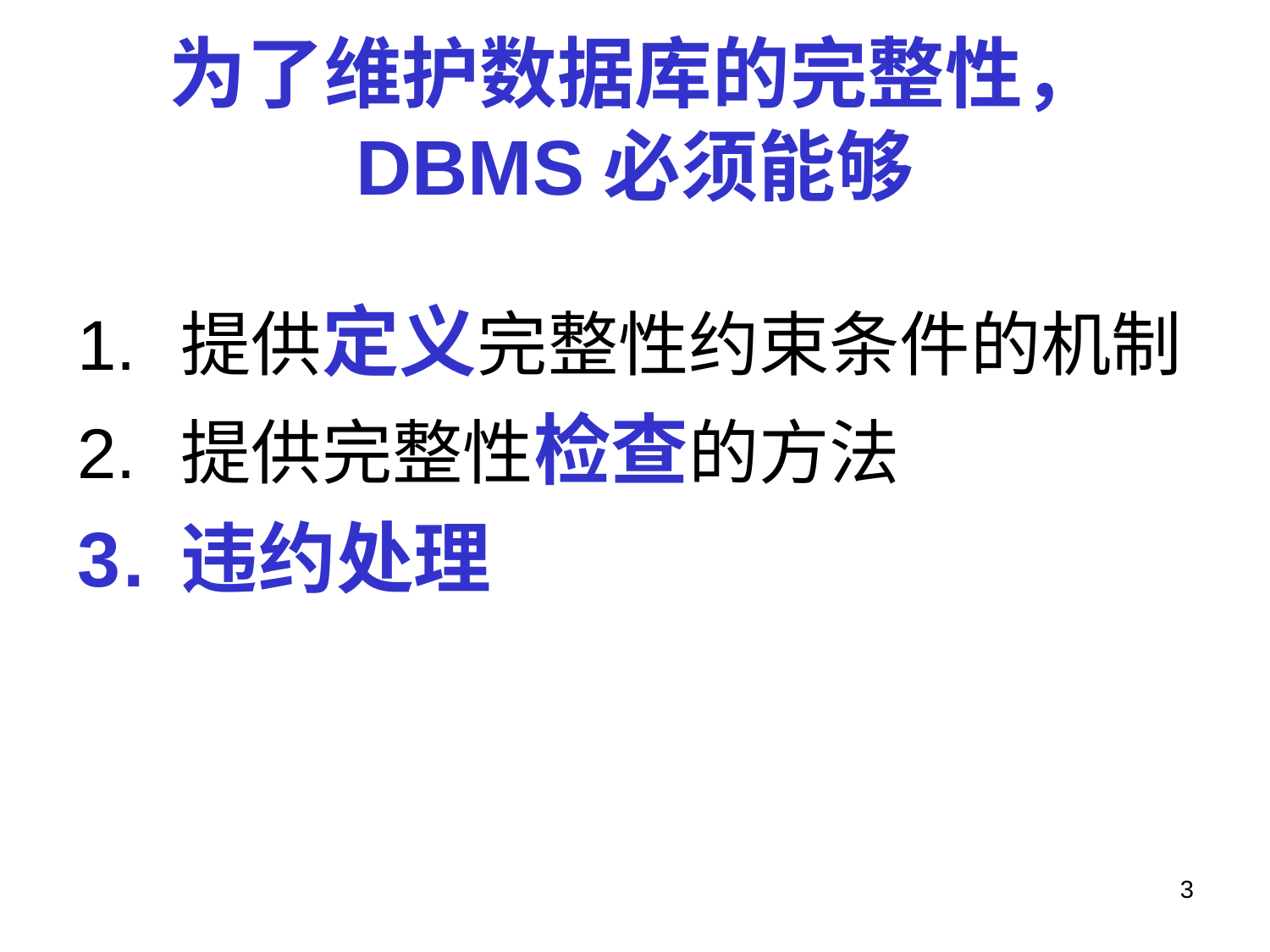

# 为了维护数据库的完整性， DBMS必须能够
提供定义完整性约束条件的机制
提供完整性检查的方法
违约处理

3